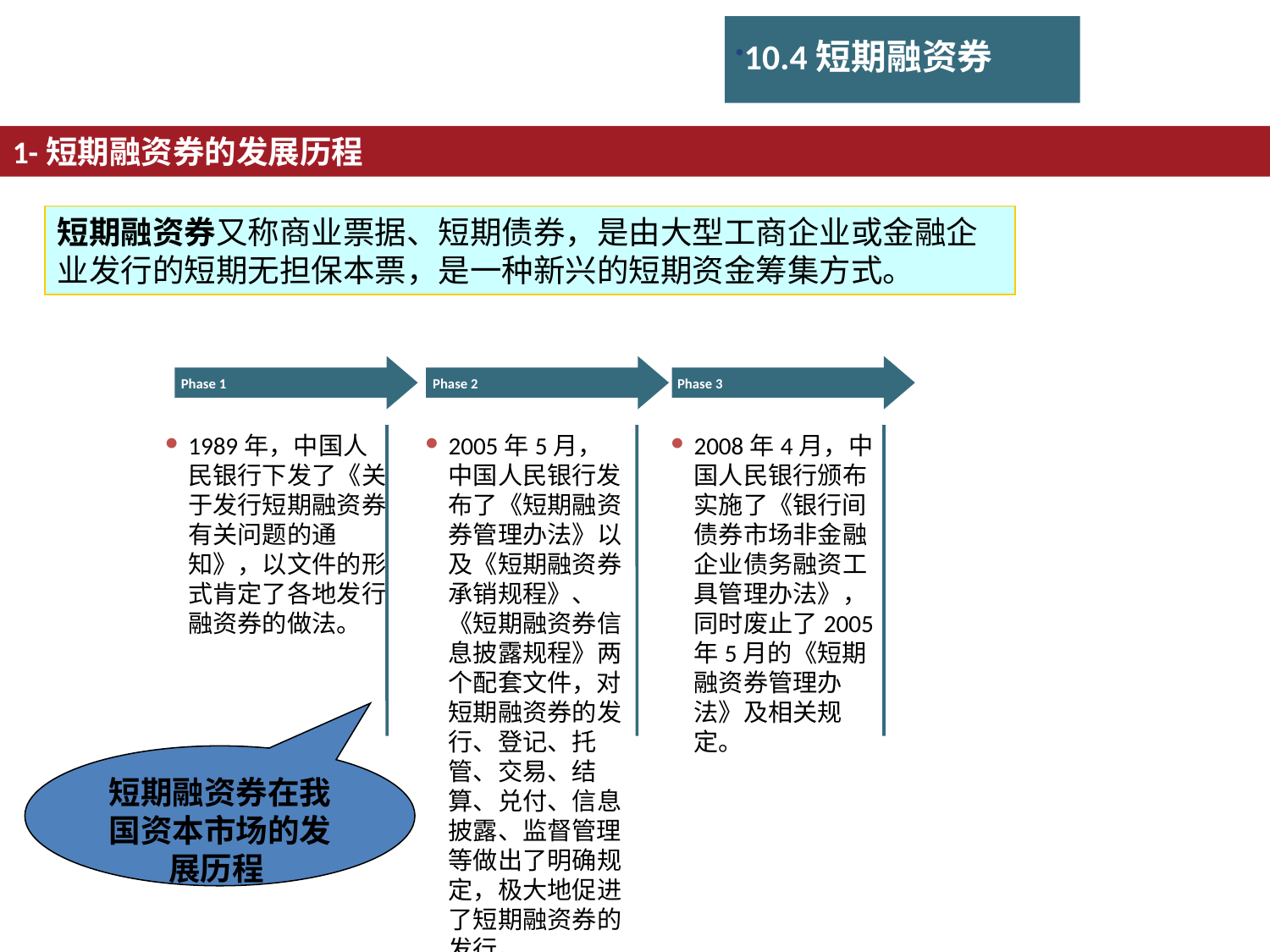

10.4短期融资券
1-短期融资券的发展历程
短期融资券又称商业票据、短期债券，是由大型工商企业或金融企业发行的短期无担保本票，是一种新兴的短期资金筹集方式。

Phase 1
Phase 2
Phase 3

1989年，中国人民银行下发了《关于发行短期融资券有关问题的通知》，以文件的形式肯定了各地发行融资券的做法。
2005年5月，中国人民银行发布了《短期融资券管理办法》以及《短期融资券承销规程》、《短期融资券信息披露规程》两个配套文件，对短期融资券的发行、登记、托管、交易、结算、兑付、信息披露、监督管理等做出了明确规定，极大地促进了短期融资券的发行。
2008年4月，中国人民银行颁布实施了《银行间债券市场非金融企业债务融资工具管理办法》，同时废止了2005年5月的《短期融资券管理办法》及相关规定。
短期融资券在我国资本市场的发展历程